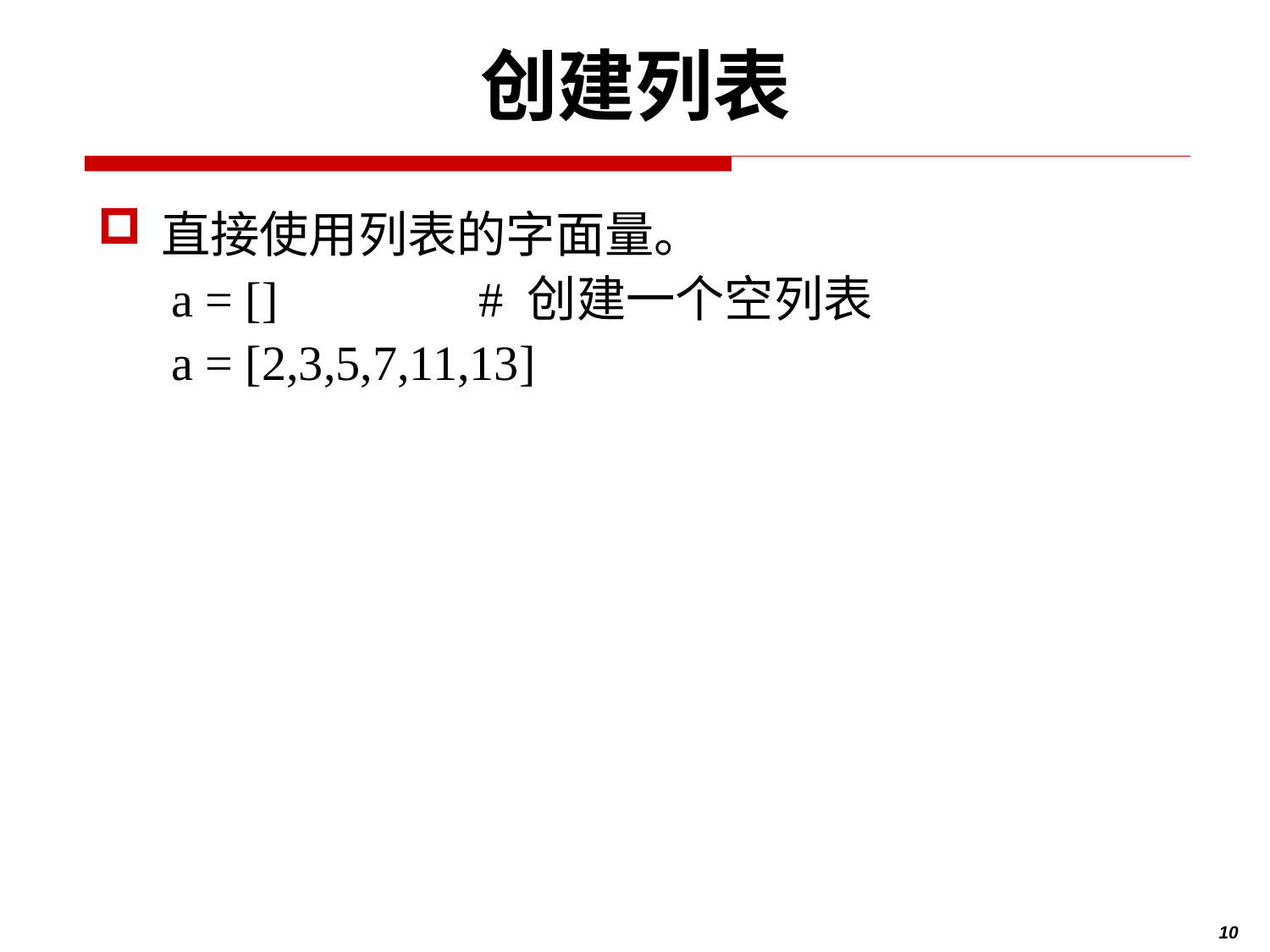

# 创建列表
直接使用列表的字面量。
      a = []		# 创建一个空列表
      a = [2,3,5,7,11,13]

10